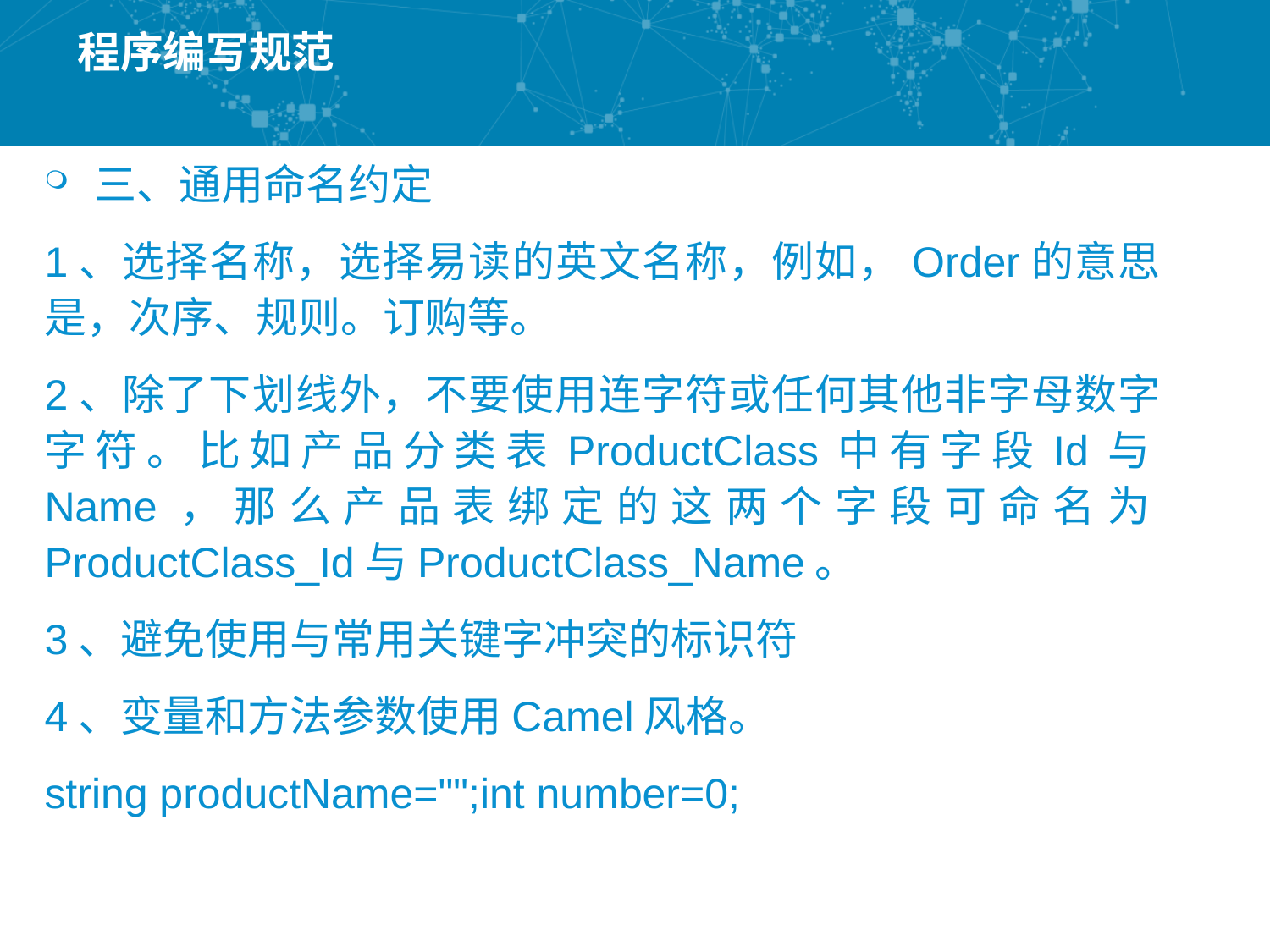

# 程序编写规范
三、通用命名约定
1、选择名称，选择易读的英文名称，例如，Order的意思是，次序、规则。订购等。
2、除了下划线外，不要使用连字符或任何其他非字母数字字符。比如产品分类表ProductClass中有字段Id与Name，那么产品表绑定的这两个字段可命名为ProductClass_Id与ProductClass_Name。
3、避免使用与常用关键字冲突的标识符
4、变量和方法参数使用Camel风格。
string productName="";int number=0;

33